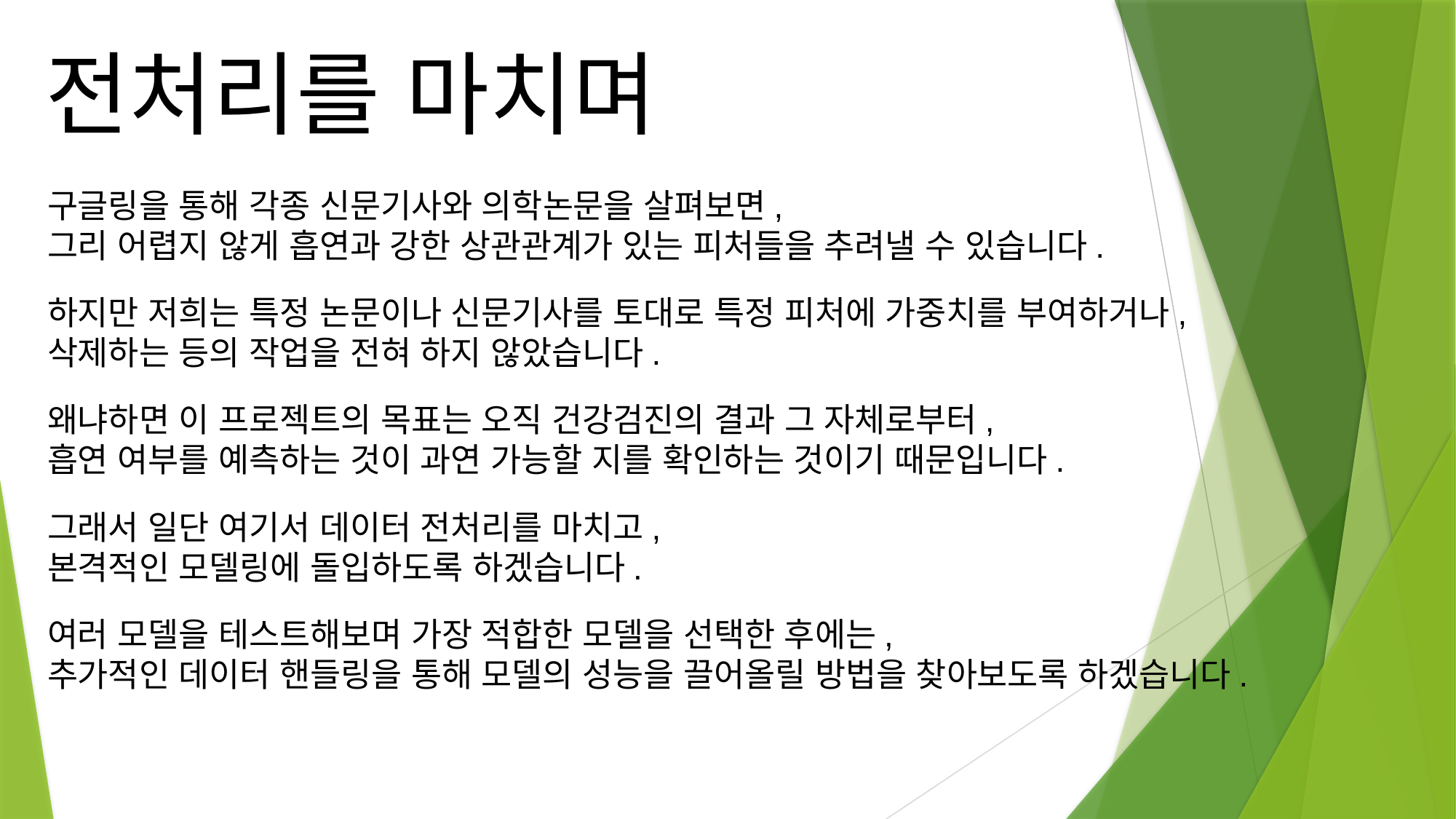

전처리를 마치며
구글링을 통해 각종 신문기사와 의학논문을 살펴보면,
그리 어렵지 않게 흡연과 강한 상관관계가 있는 피처들을 추려낼 수 있습니다.

하지만 저희는 특정 논문이나 신문기사를 토대로 특정 피처에 가중치를 부여하거나,
삭제하는 등의 작업을 전혀 하지 않았습니다.

왜냐하면 이 프로젝트의 목표는 오직 건강검진의 결과 그 자체로부터,
흡연 여부를 예측하는 것이 과연 가능할 지를 확인하는 것이기 때문입니다.

그래서 일단 여기서 데이터 전처리를 마치고,
본격적인 모델링에 돌입하도록 하겠습니다.

여러 모델을 테스트해보며 가장 적합한 모델을 선택한 후에는,
추가적인 데이터 핸들링을 통해 모델의 성능을 끌어올릴 방법을 찾아보도록 하겠습니다.